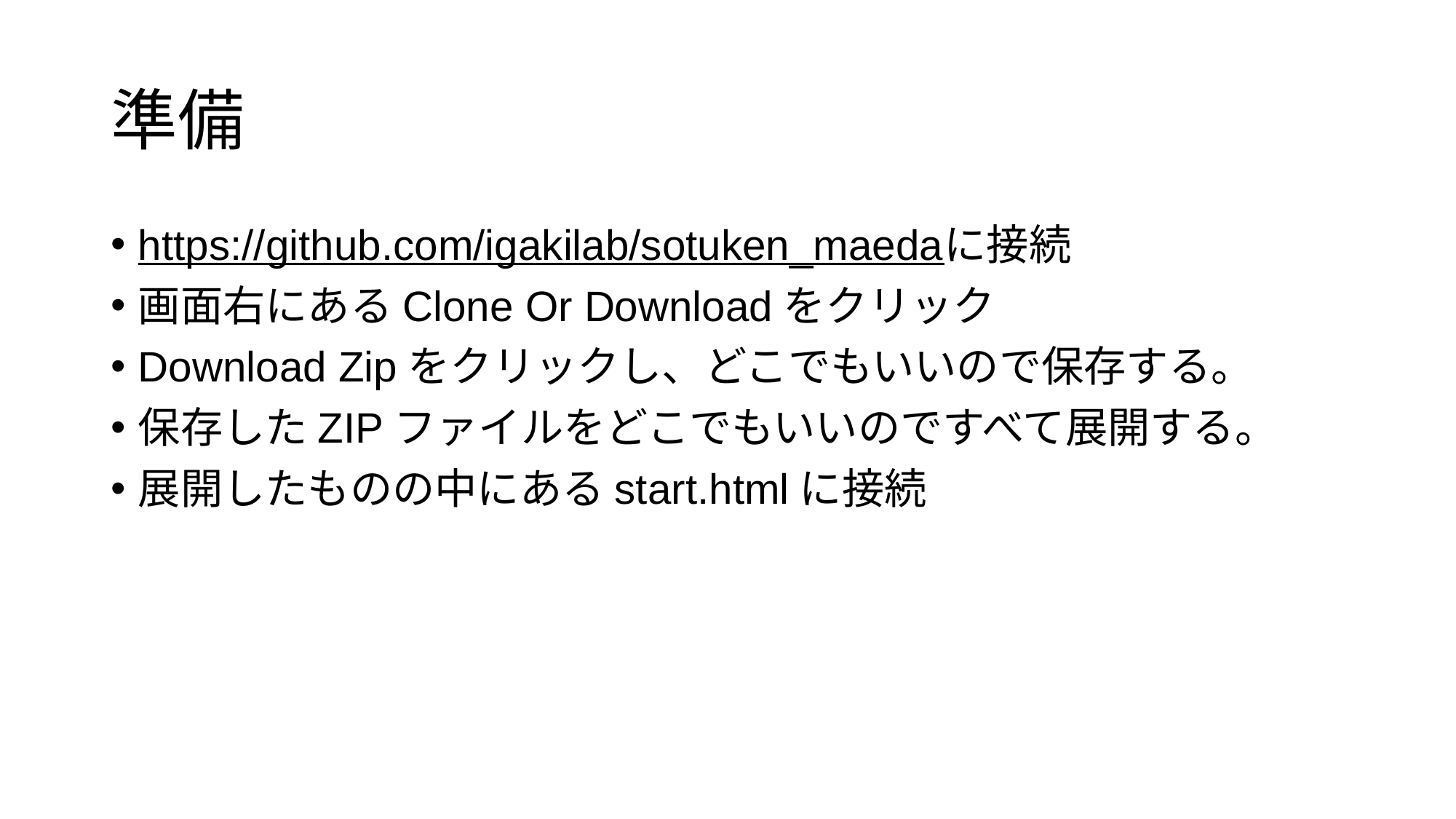

# 準備
https://github.com/igakilab/sotuken_maedaに接続
画面右にあるClone Or Downloadをクリック
Download Zipをクリックし、どこでもいいので保存する。
保存したZIPファイルをどこでもいいのですべて展開する。
展開したものの中にあるstart.htmlに接続